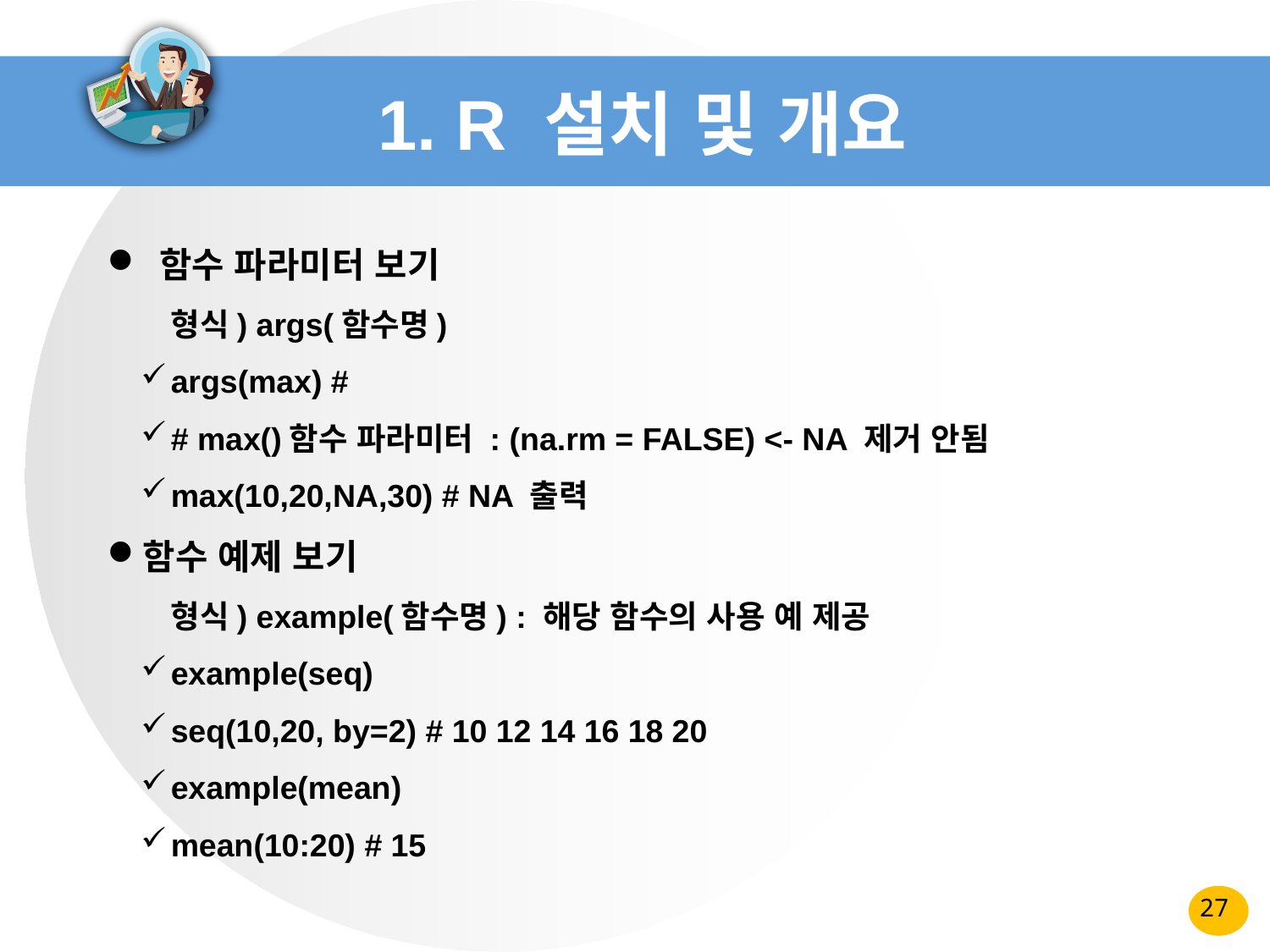

# 1. R 설치 및 개요
 함수 파라미터 보기
형식) args(함수명)
args(max) #
# max()함수 파라미터 : (na.rm = FALSE) <- NA 제거 안됨
max(10,20,NA,30) # NA 출력
함수 예제 보기
형식) example(함수명) : 해당 함수의 사용 예 제공
example(seq)
seq(10,20, by=2) # 10 12 14 16 18 20
example(mean)
mean(10:20) # 15
27